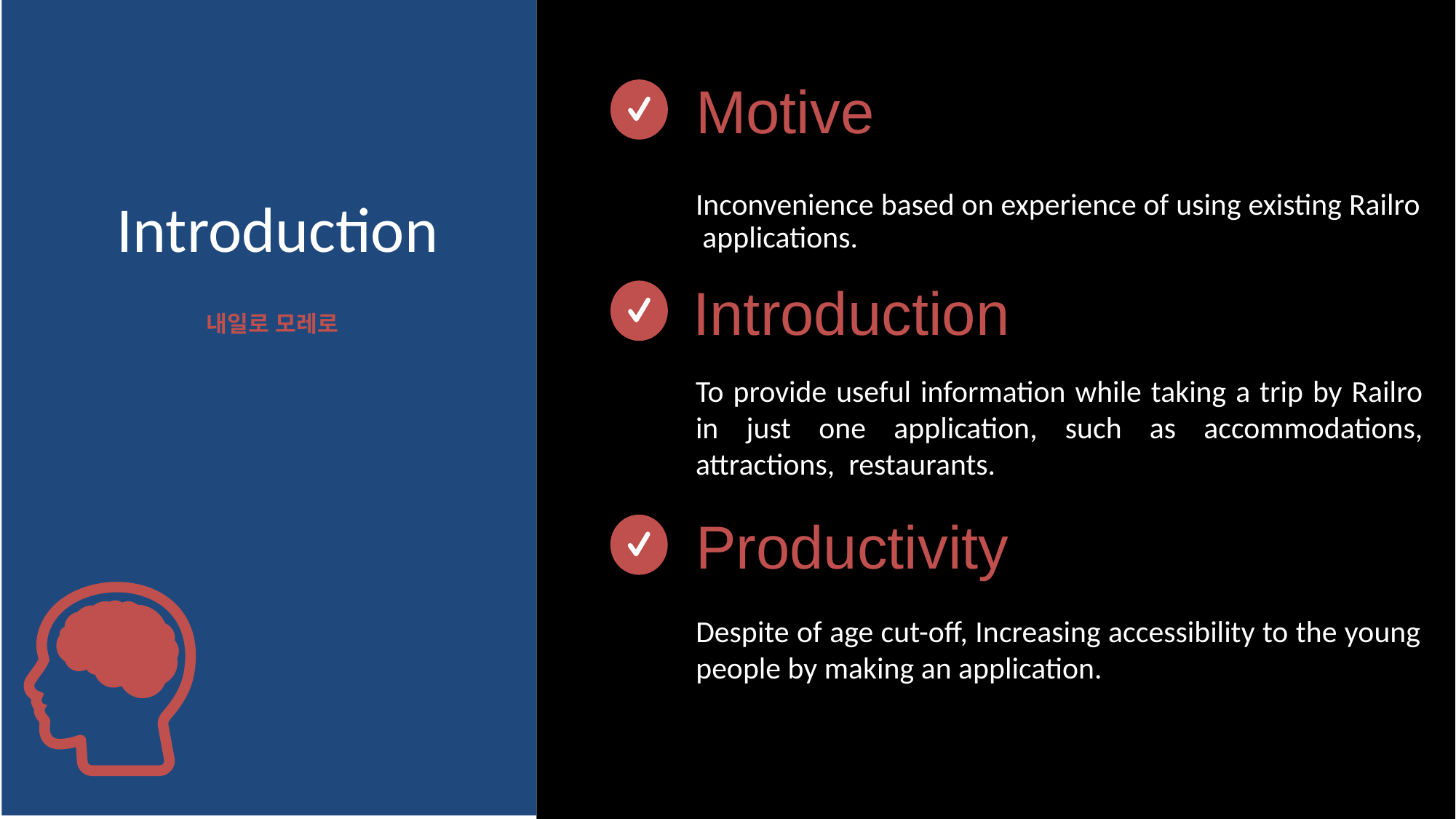

Motive

Introduction
Inconvenience based on experience of using existing Railro  applications.
Introduction

내일로 모레로
To provide useful information while taking a trip by Railro in just one application, such as accommodations, attractions,  restaurants.
Productivity

Despite of age cut-off, Increasing accessibility to the young people by making an application.